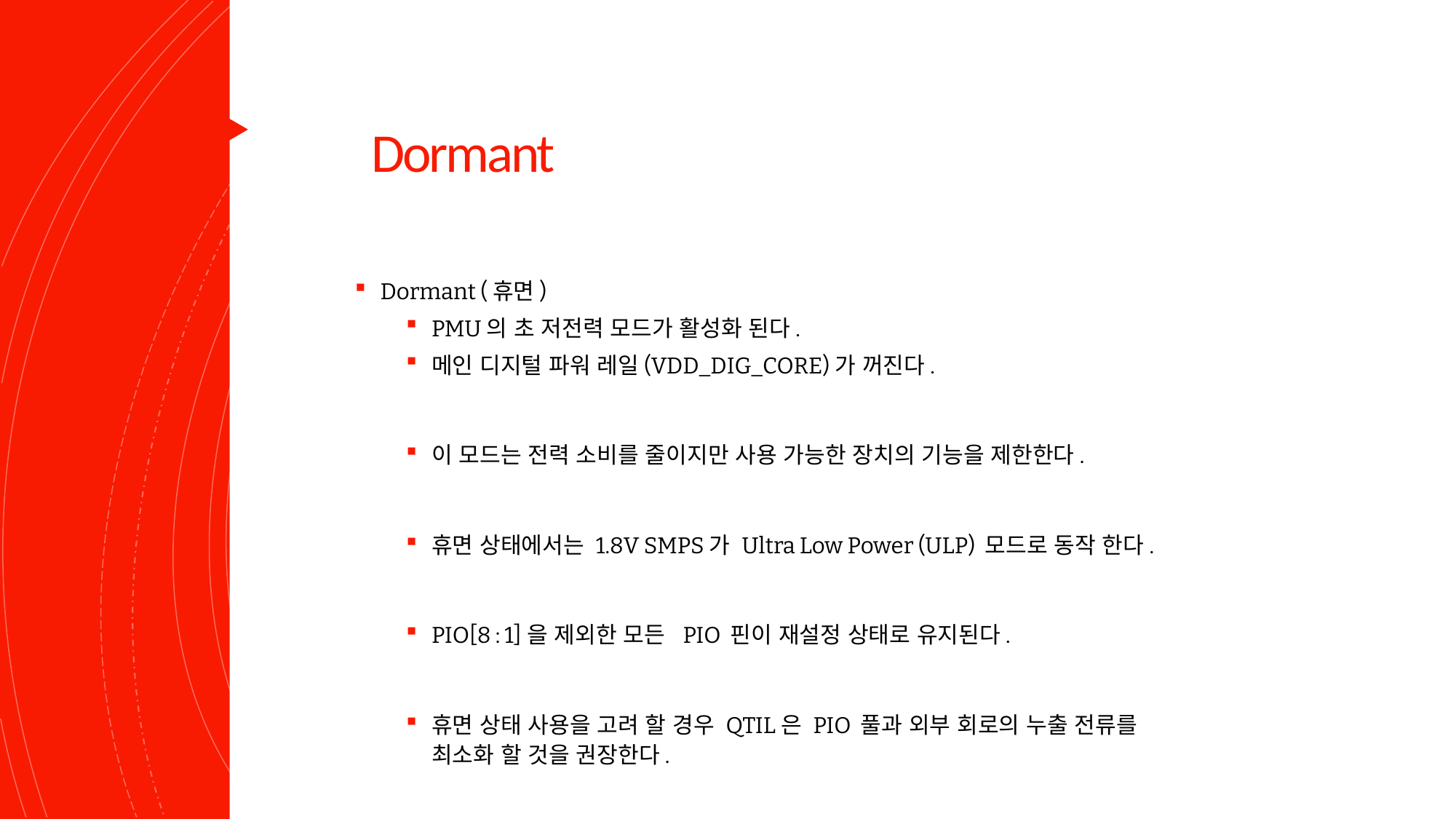

# Dormant

Dormant (휴면)
PMU의 초 저전력 모드가 활성화 된다.
메인 디지털 파워 레일(VDD_DIG_CORE)가 꺼진다.

이 모드는 전력 소비를 줄이지만 사용 가능한 장치의 기능을 제한한다.

휴면 상태에서는 1.8V SMPS가 Ultra Low Power (ULP) 모드로 동작 한다.

PIO[8 : 1]을 제외한 모든  PIO 핀이 재설정 상태로 유지된다.

휴면 상태 사용을 고려 할 경우 QTIL은 PIO 풀과 외부 회로의 누출 전류를 최소화 할 것을 권장한다.